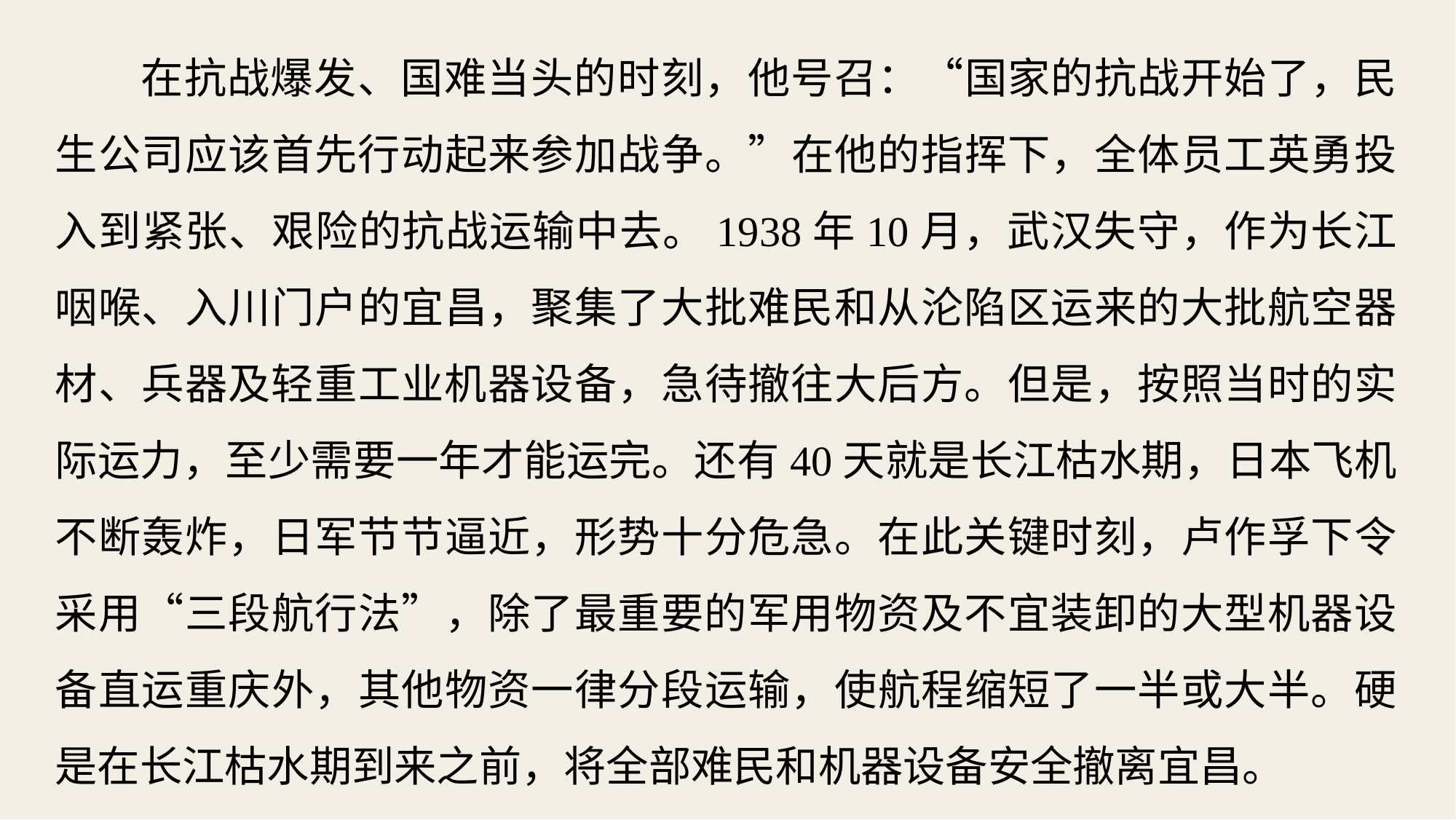

在抗战爆发、国难当头的时刻，他号召：“国家的抗战开始了，民生公司应该首先行动起来参加战争。”在他的指挥下，全体员工英勇投入到紧张、艰险的抗战运输中去。1938年10月，武汉失守，作为长江咽喉、入川门户的宜昌，聚集了大批难民和从沦陷区运来的大批航空器材、兵器及轻重工业机器设备，急待撤往大后方。但是，按照当时的实际运力，至少需要一年才能运完。还有40天就是长江枯水期，日本飞机不断轰炸，日军节节逼近，形势十分危急。在此关键时刻，卢作孚下令采用“三段航行法”，除了最重要的军用物资及不宜装卸的大型机器设备直运重庆外，其他物资一律分段运输，使航程缩短了一半或大半。硬是在长江枯水期到来之前，将全部难民和机器设备安全撤离宜昌。